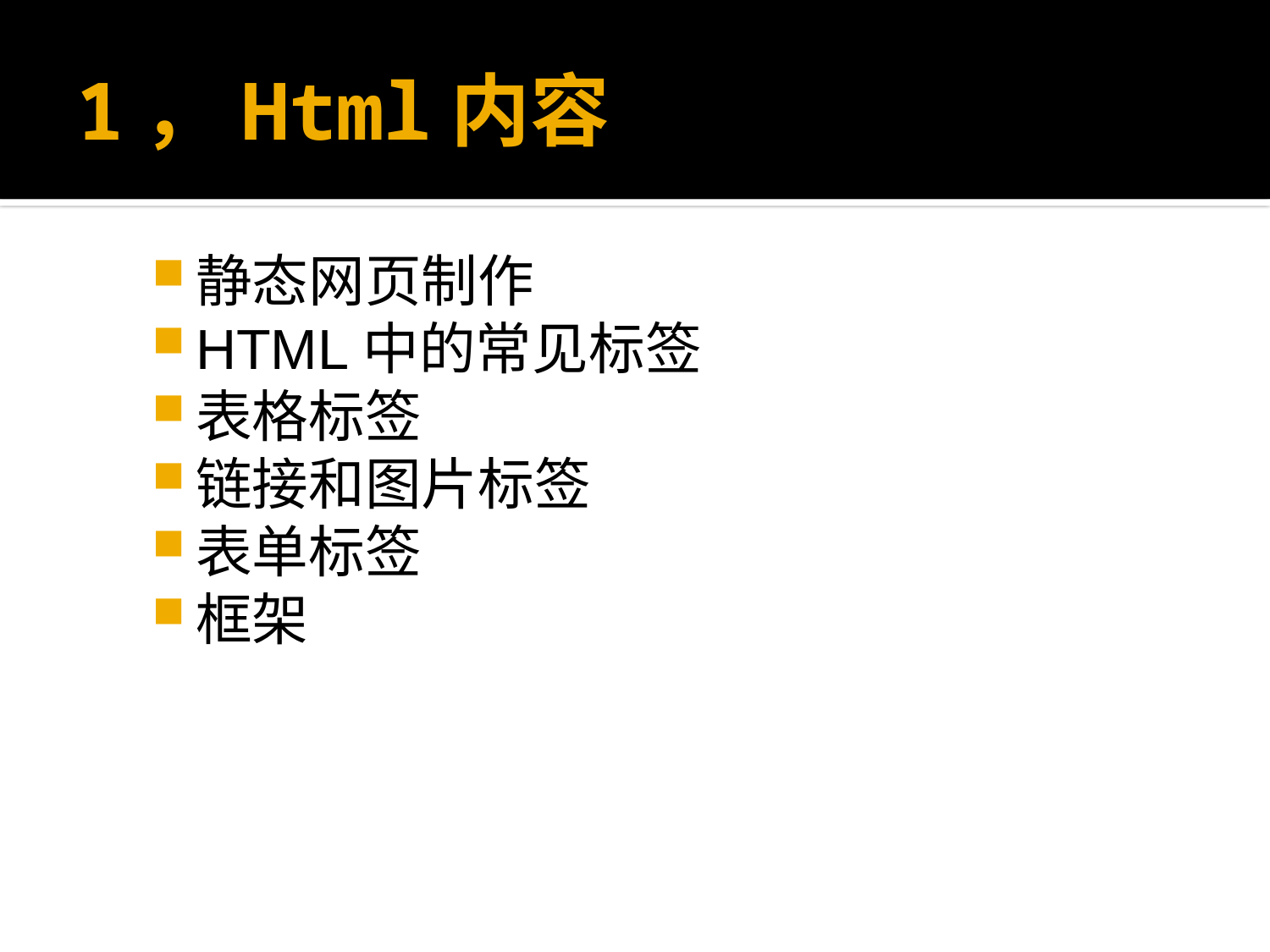

# 1，Html内容
静态网页制作
HTML中的常见标签
表格标签
链接和图片标签
表单标签
框架